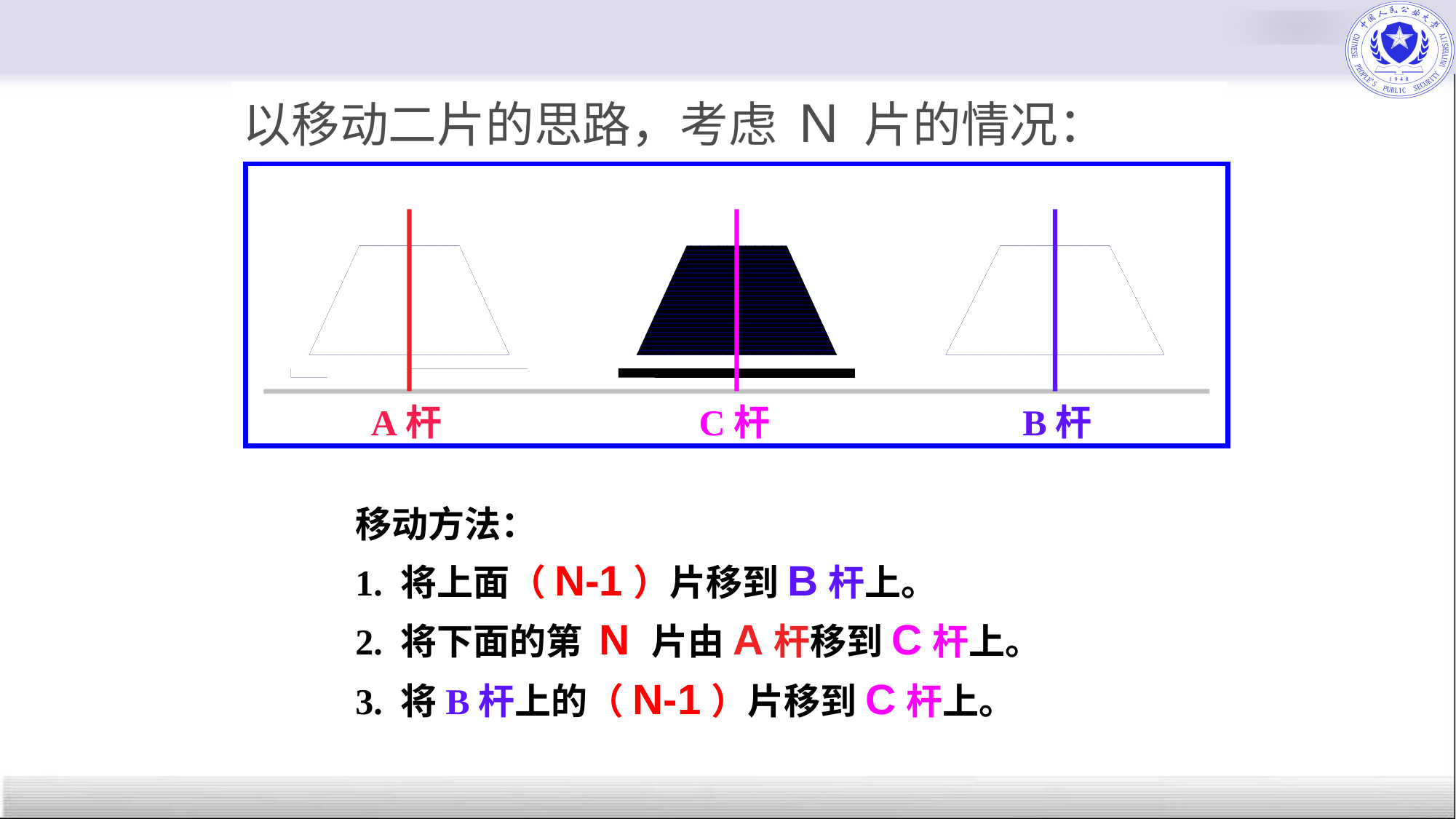

以移动二片的思路，考虑 N 片的情况：

A杆
C杆
B杆
移动方法：
1. 将上面（N-1）片移到B杆上。
2. 将下面的第 N 片由A杆移到C杆上。
3. 将B杆上的（N-1）片移到C杆上。